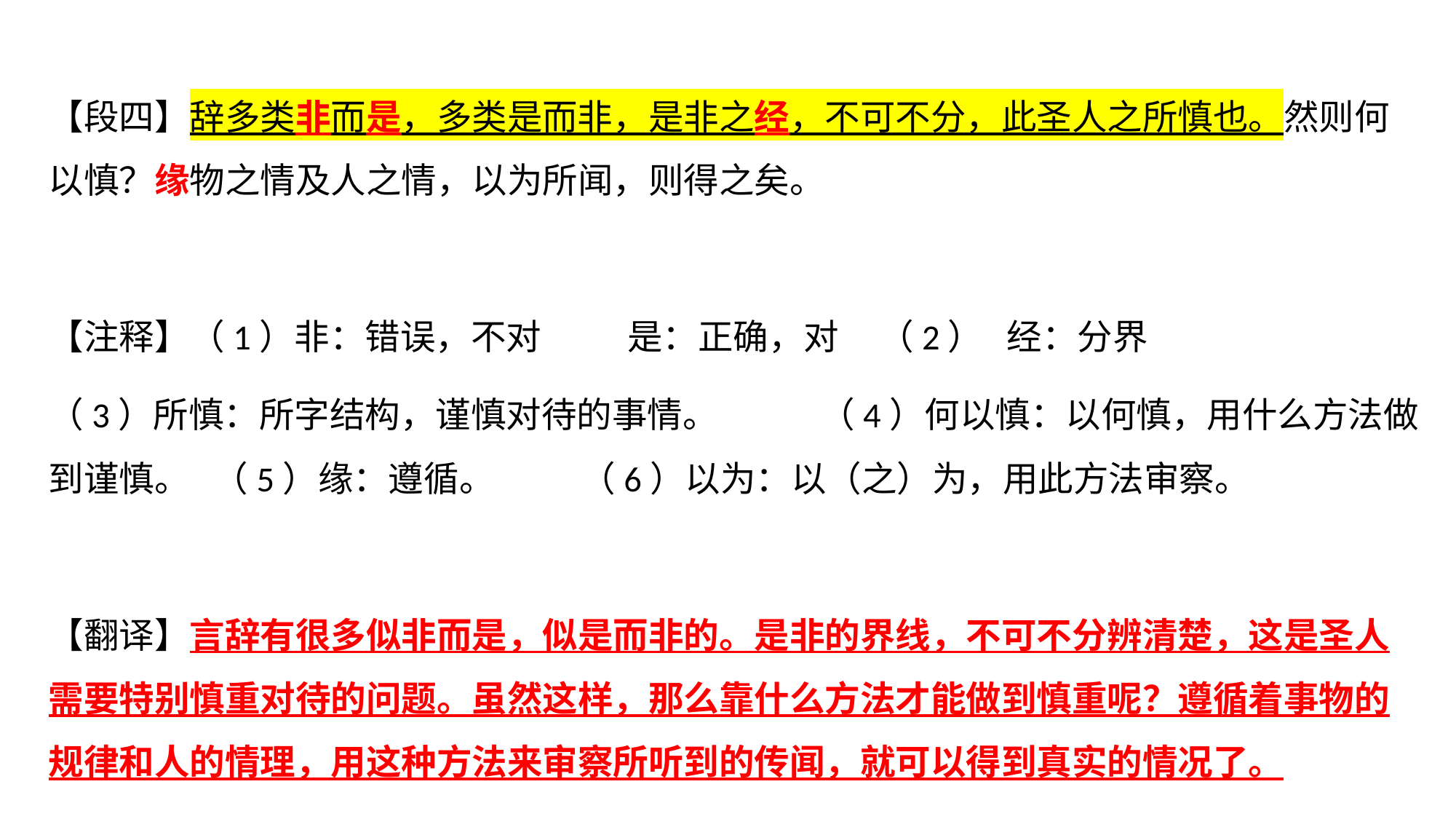

【段四】辞多类非而是，多类是而非，是非之经，不可不分，此圣人之所慎也。然则何以慎？缘物之情及人之情，以为所闻，则得之矣。

【注释】（1）非：错误，不对           是：正确，对     （2）   经：分界
（3）所慎：所字结构，谨慎对待的事情。             （4）何以慎：以何慎，用什么方法做到谨慎。   （5）缘：遵循。           （6）以为：以（之）为，用此方法审察。

【翻译】言辞有很多似非而是，似是而非的。是非的界线，不可不分辨清楚，这是圣人需要特别慎重对待的问题。虽然这样，那么靠什么方法才能做到慎重呢？遵循着事物的规律和人的情理，用这种方法来审察所听到的传闻，就可以得到真实的情况了。